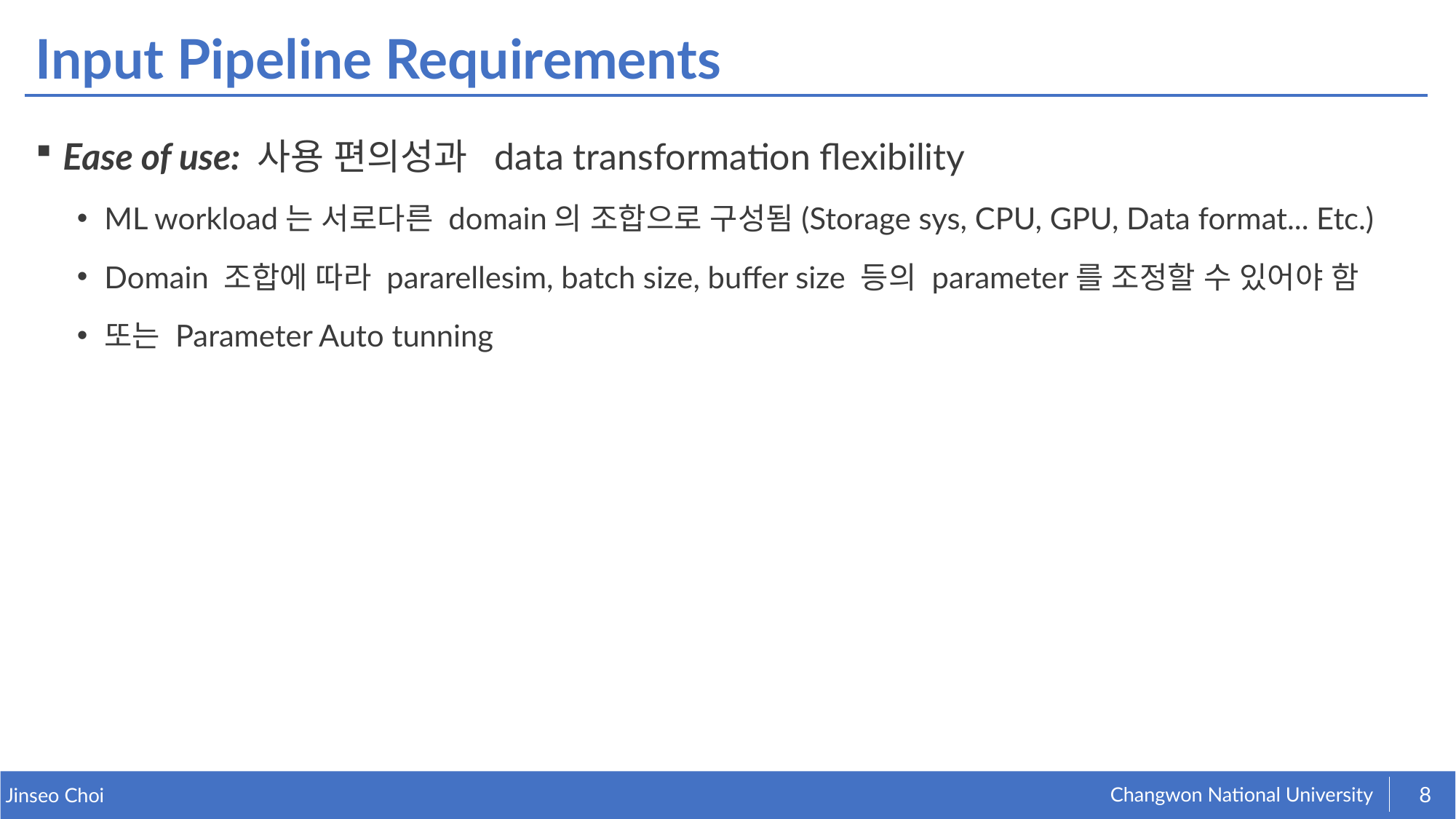

# Input Pipeline Requirements
Ease of use: 사용 편의성과  data transformation flexibility
ML workload는 서로다른 domain의 조합으로 구성됨(Storage sys, CPU, GPU, Data format... Etc.)
Domain 조합에 따라 pararellesim, batch size, buffer size 등의 parameter를 조정할 수 있어야 함
또는 Parameter Auto tunning

8